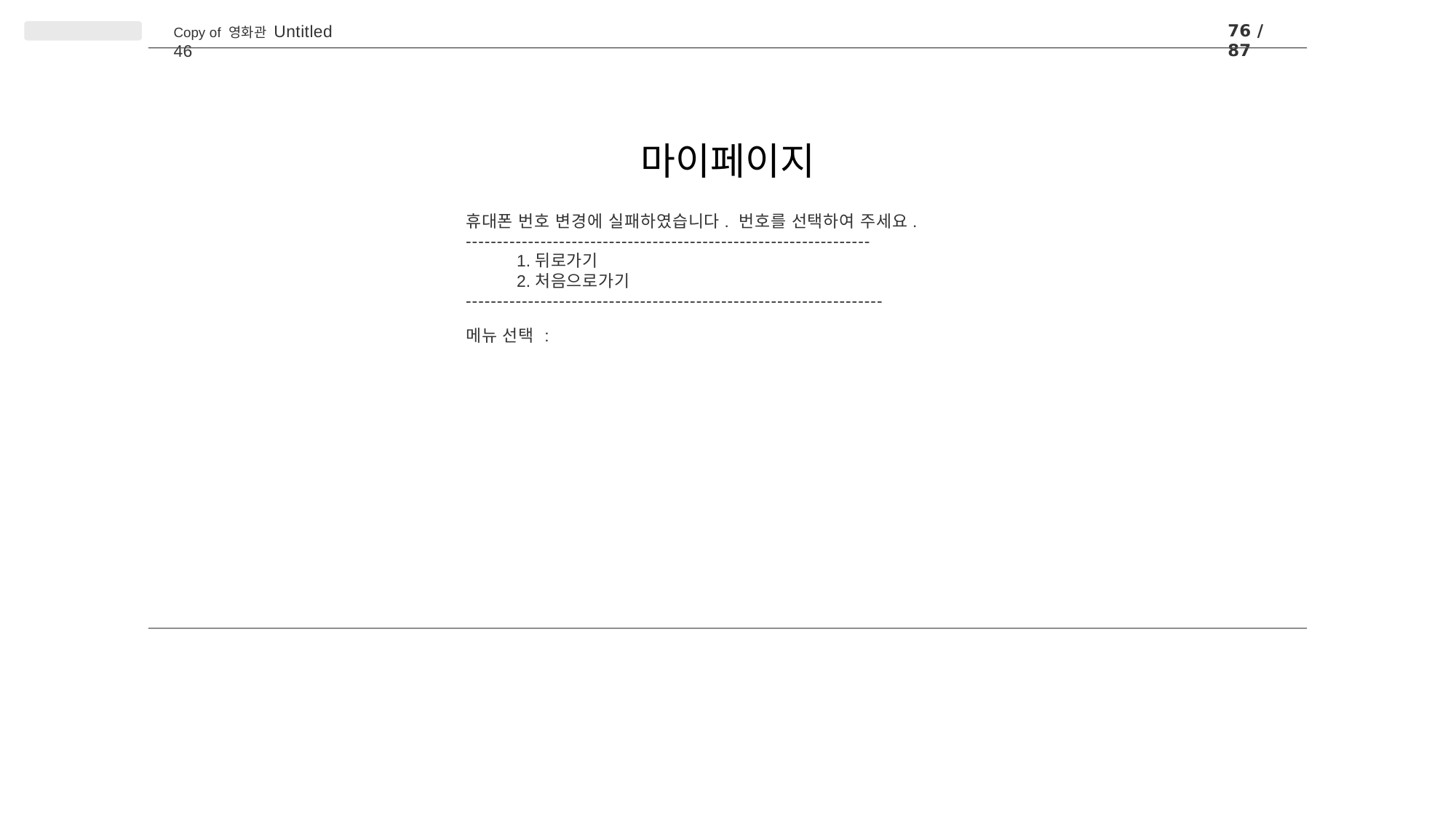

76 / 87
Copy of 영화관 Untitled 46

# 마이페이지
휴대폰 번호 변경에 실패하였습니다. 번호를 선택하여 주세요.
-----------------------------------------------------------------
뒤로가기
처음으로가기
-------------------------------------------------------------------

메뉴 선택 :